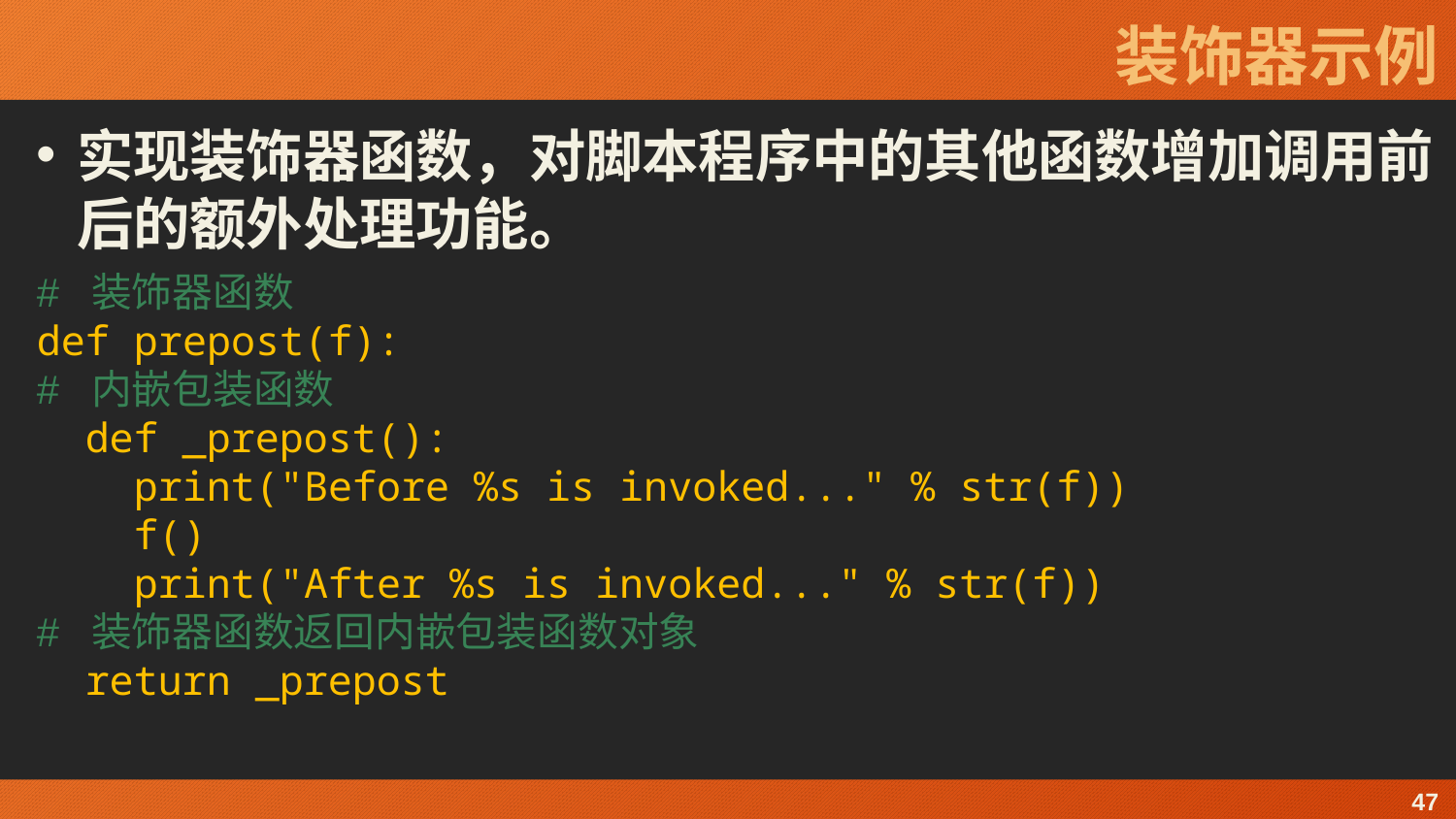

# 装饰器示例
实现装饰器函数，对脚本程序中的其他函数增加调用前后的额外处理功能。
#  装饰器函数
def prepost(f):
#  内嵌包装函数
  def _prepost():
    print("Before %s is invoked..." % str(f))
    f()
    print("After %s is invoked..." % str(f))
#  装饰器函数返回内嵌包装函数对象
  return _prepost

47